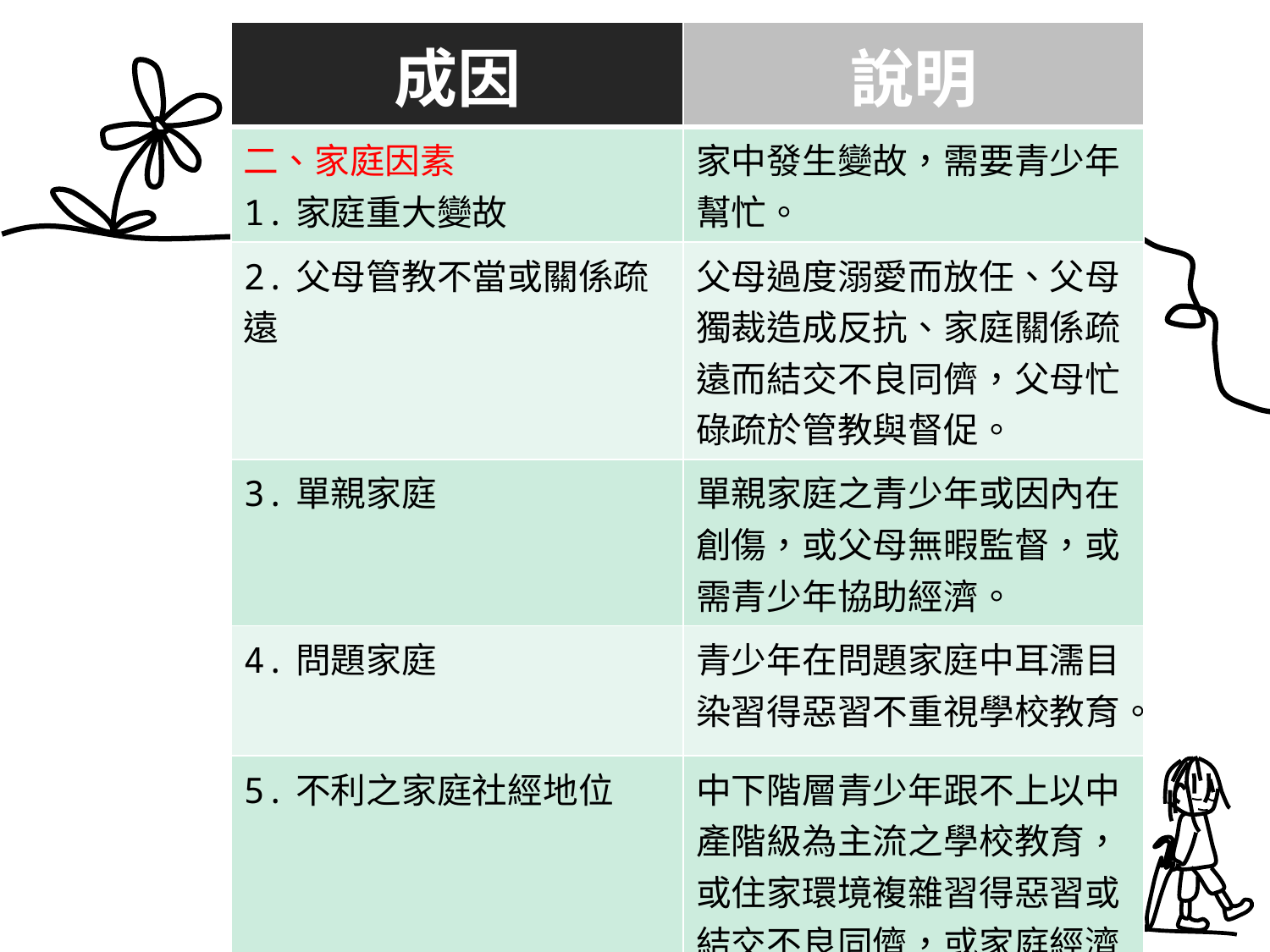

| 成因 | 說明 |
| --- | --- |
| 二、家庭因素 1.家庭重大變故 | 家中發生變故，需要青少年幫忙。 |
| 2.父母管教不當或關係疏遠 | 父母過度溺愛而放任、父母獨裁造成反抗、家庭關係疏遠而結交不良同儕，父母忙碌疏於管教與督促。 |
| 3.單親家庭 | 單親家庭之青少年或因內在創傷，或父母無暇監督，或需青少年協助經濟。 |
| 4.問題家庭 | 青少年在問題家庭中耳濡目染習得惡習不重視學校教育。 |
| 5.不利之家庭社經地位 | 中下階層青少年跟不上以中產階級為主流之學校教育，或住家環境複雜習得惡習或結交不良同儕，或家庭經濟拮据被要求輟學。 |